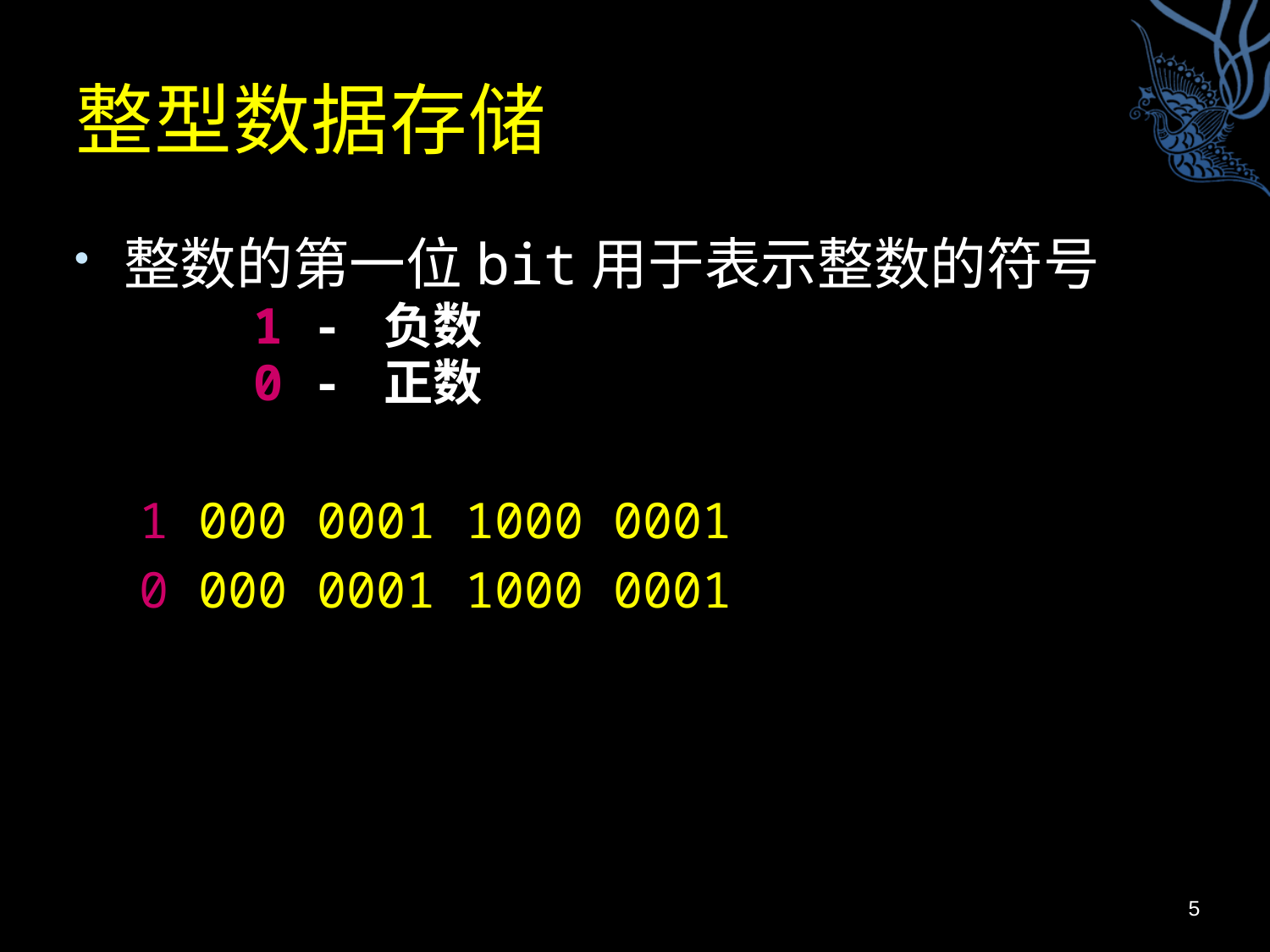

# 整型数据存储
整数的第一位bit用于表示整数的符号
      1 - 负数
      0 - 正数

1 000 0001 1000 0001
0 000 0001 1000 0001
5